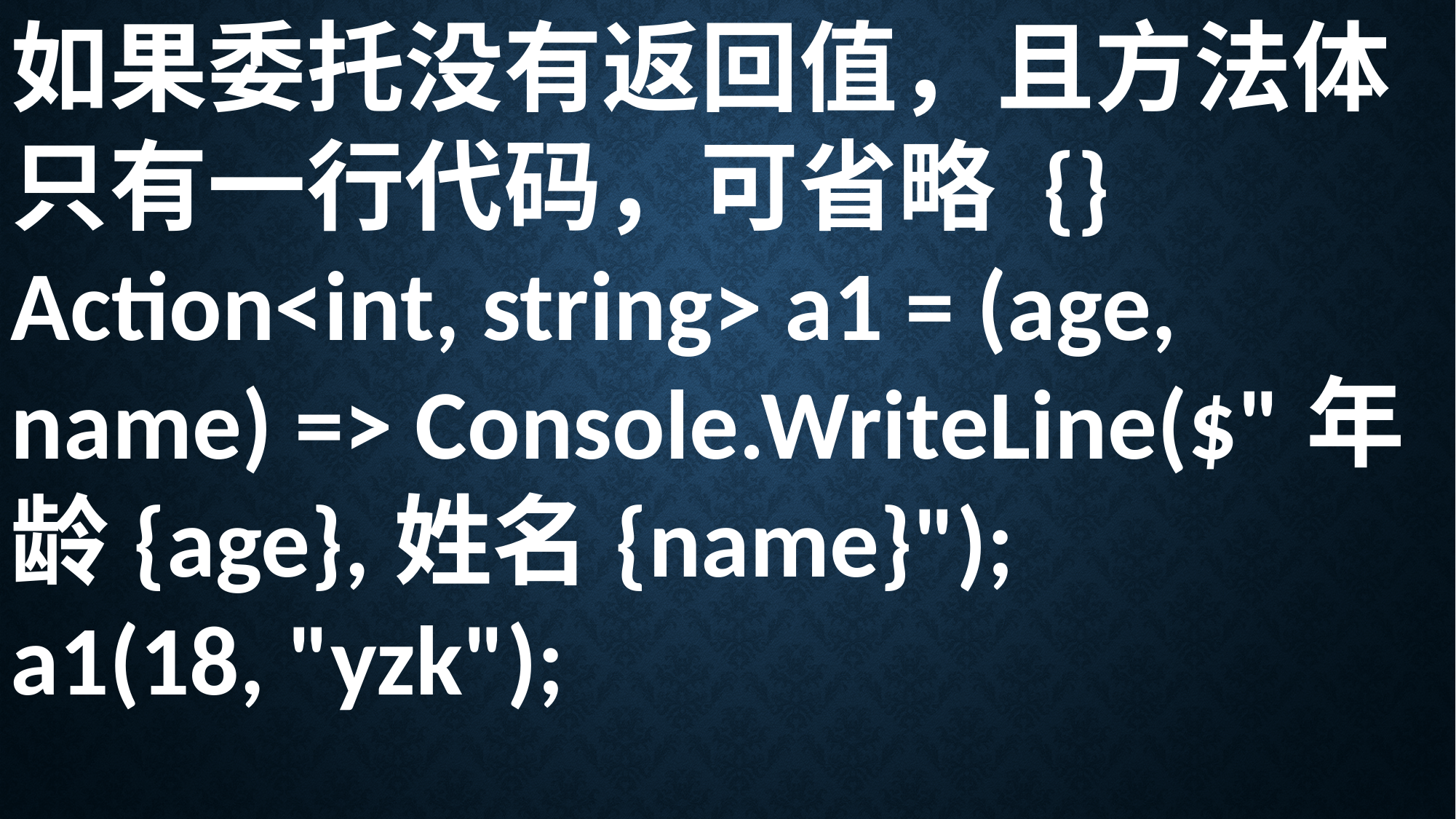

如果委托没有返回值，且方法体只有一行代码，可省略 {}
Action<int, string> a1 = (age, name) => Console.WriteLine($"年龄{age},姓名{name}");
a1(18, "yzk");